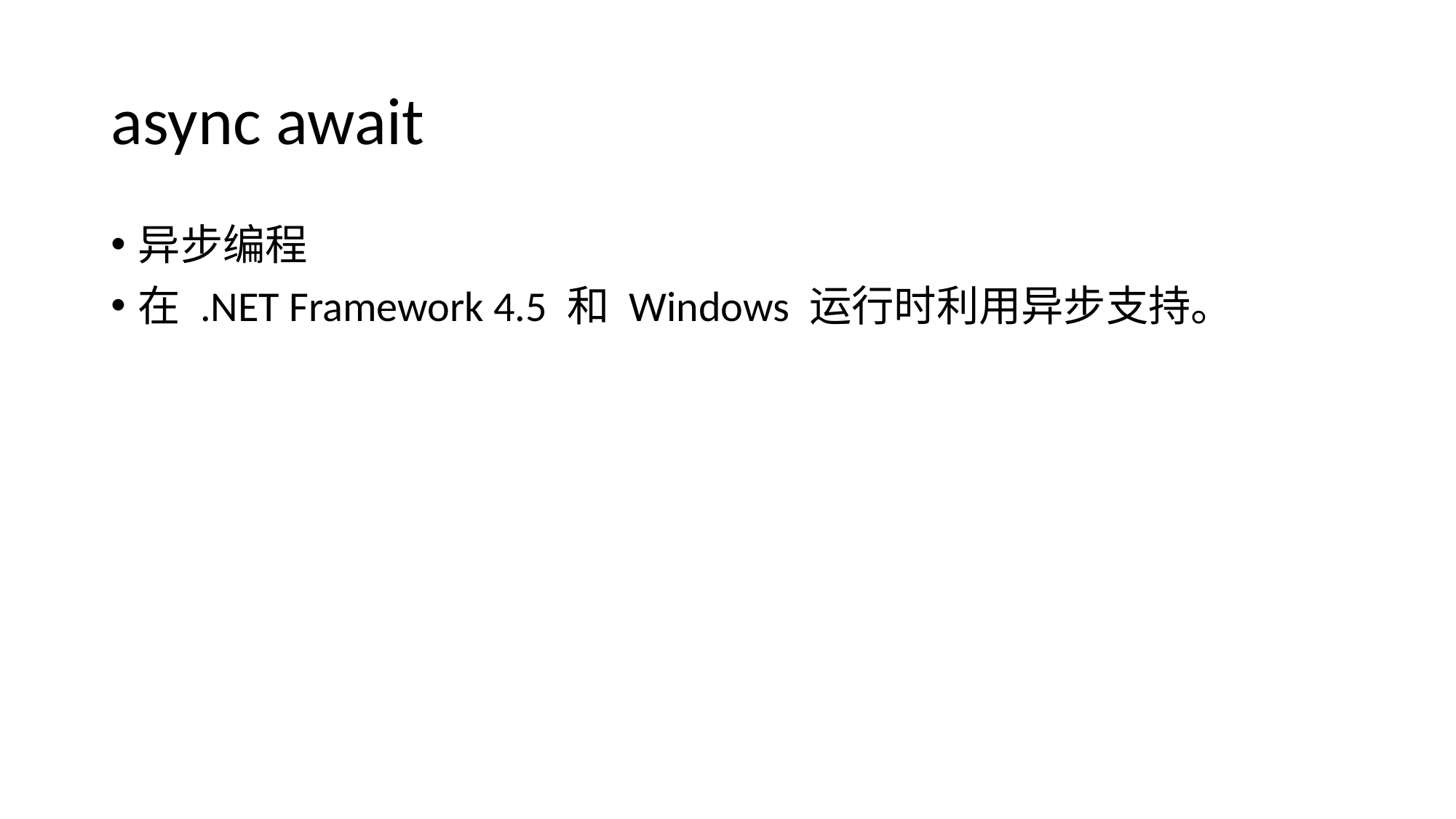

# async await
异步编程
在 .NET Framework 4.5 和 Windows 运行时利用异步支持。